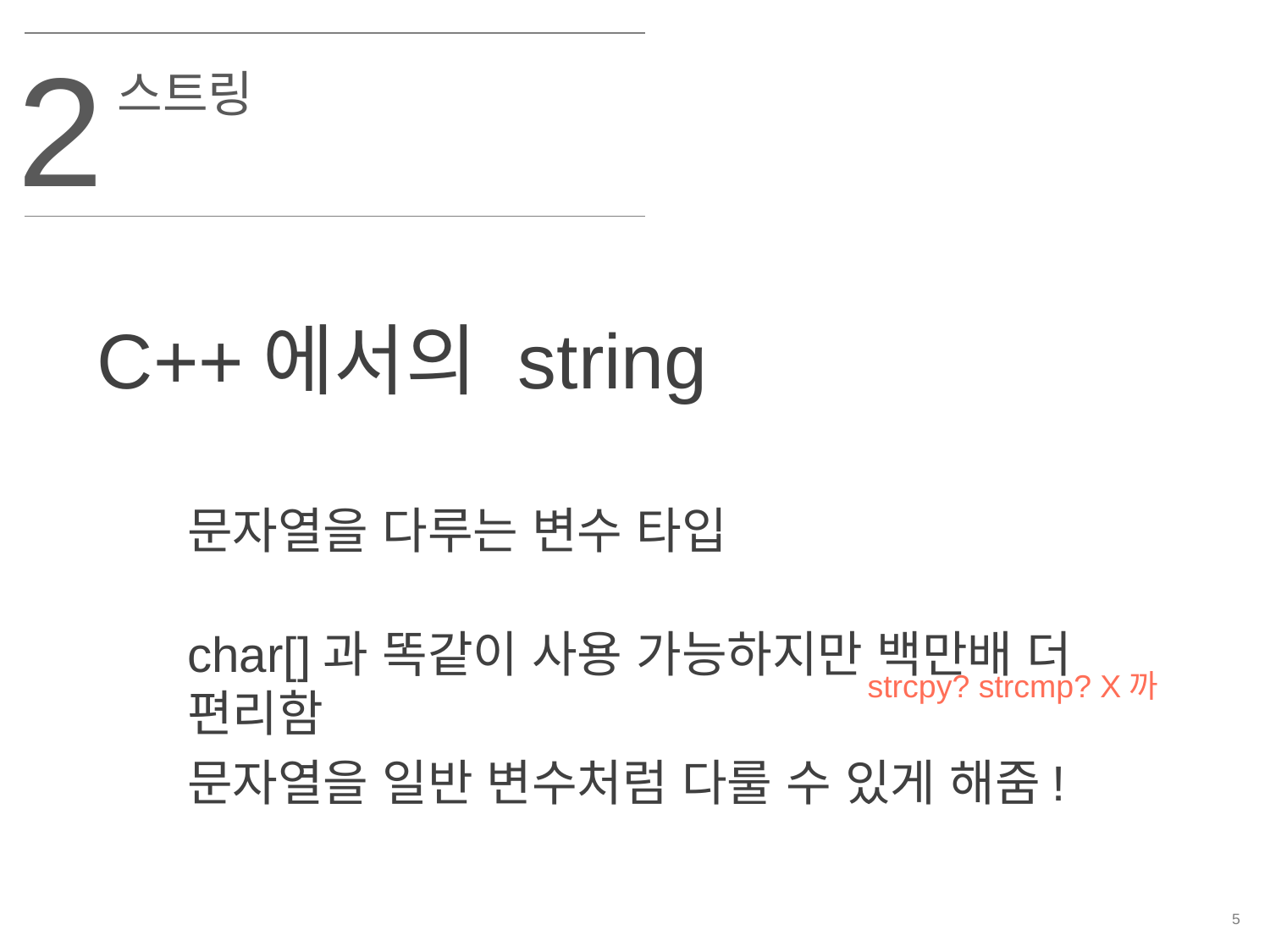

2
스트링
C++에서의 string
문자열을 다루는 변수 타입
char[]과 똑같이 사용 가능하지만 백만배 더 편리함
strcpy? strcmp? X까
문자열을 일반 변수처럼 다룰 수 있게 해줌!